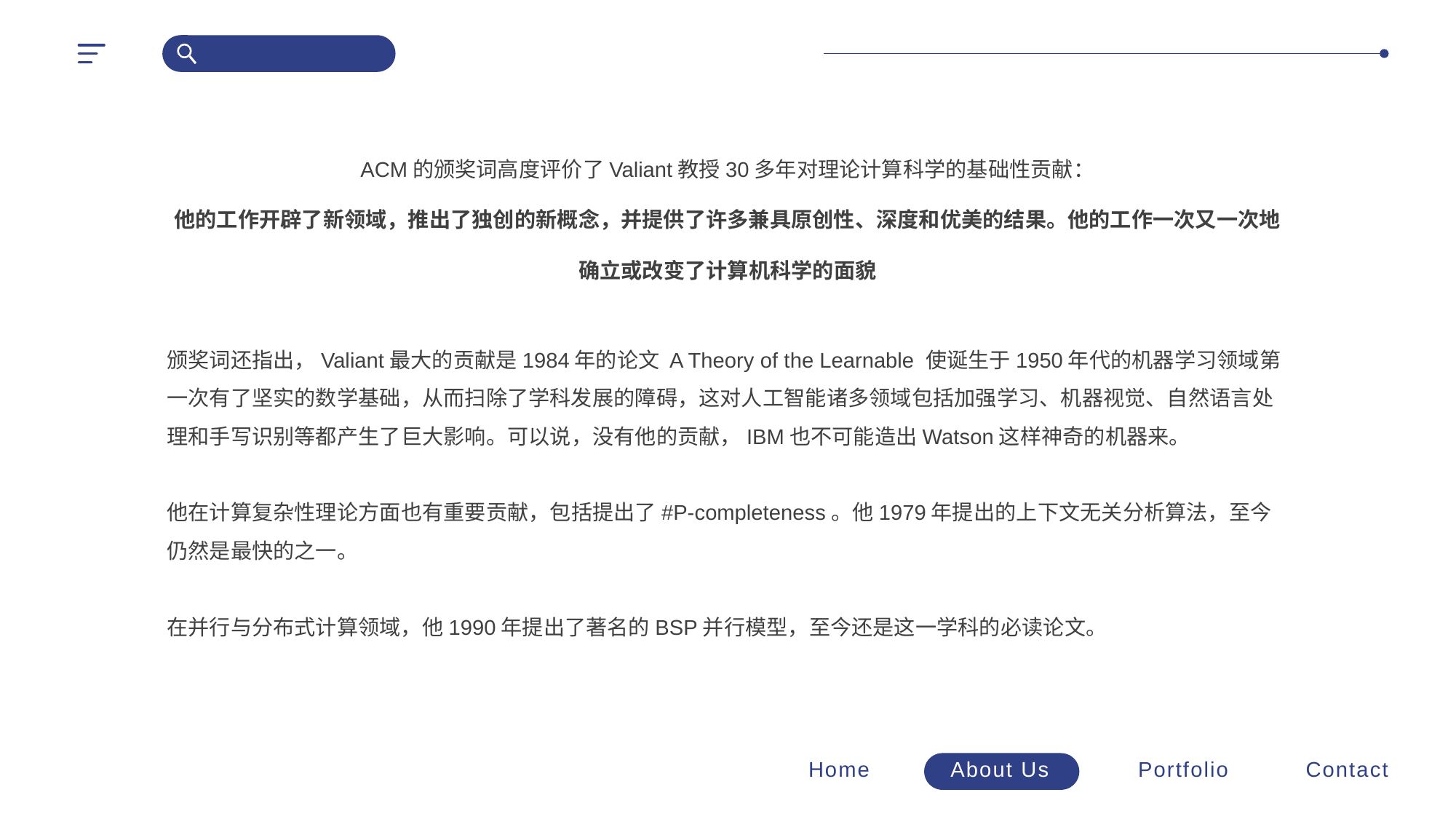

ACM的颁奖词高度评价了Valiant教授30多年对理论计算科学的基础性贡献：
他的工作开辟了新领域，推出了独创的新概念，并提供了许多兼具原创性、深度和优美的结果。他的工作一次又一次地确立或改变了计算机科学的面貌

颁奖词还指出，Valiant最大的贡献是1984年的论文 A Theory of the Learnable 使诞生于1950年代的机器学习领域第一次有了坚实的数学基础，从而扫除了学科发展的障碍，这对人工智能诸多领域包括加强学习、机器视觉、自然语言处理和手写识别等都产生了巨大影响。可以说，没有他的贡献，IBM也不可能造出Watson这样神奇的机器来。

他在计算复杂性理论方面也有重要贡献，包括提出了#P-completeness。他1979年提出的上下文无关分析算法，至今仍然是最快的之一。

在并行与分布式计算领域，他1990年提出了著名的BSP并行模型，至今还是这一学科的必读论文。
Home
About Us

Portfolio
Contact